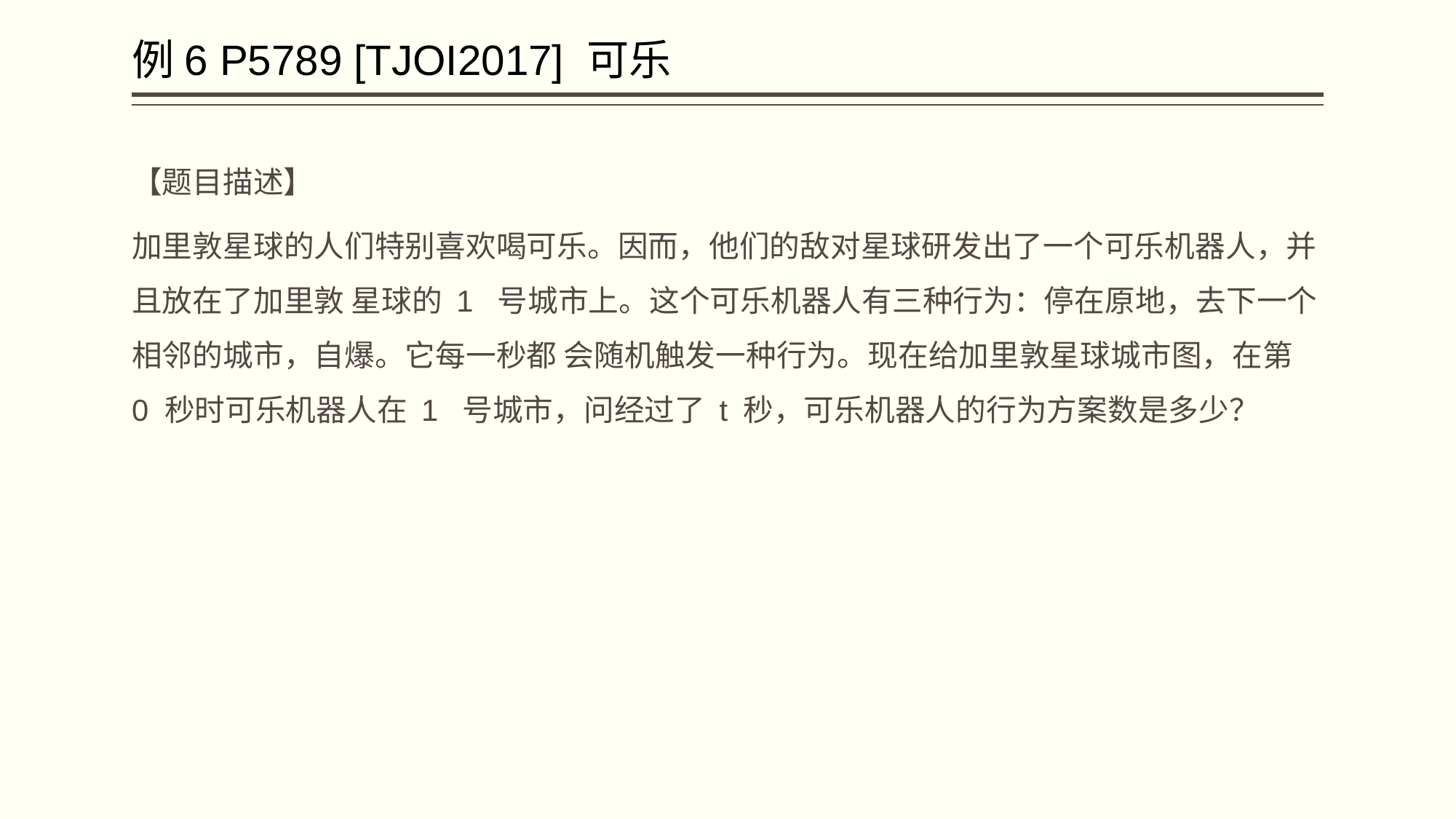

# 例6 P5789 [TJOI2017] 可乐
【题目描述】
加里敦星球的人们特别喜欢喝可乐。因而，他们的敌对星球研发出了一个可乐机器人，并且放在了加里敦 星球的 1  号城市上。这个可乐机器人有三种行为：停在原地，去下一个相邻的城市，自爆。它每一秒都 会随机触发一种行为。现在给加里敦星球城市图，在第 0 秒时可乐机器人在 1  号城市，问经过了 t 秒，可乐机器人的行为方案数是多少？

20